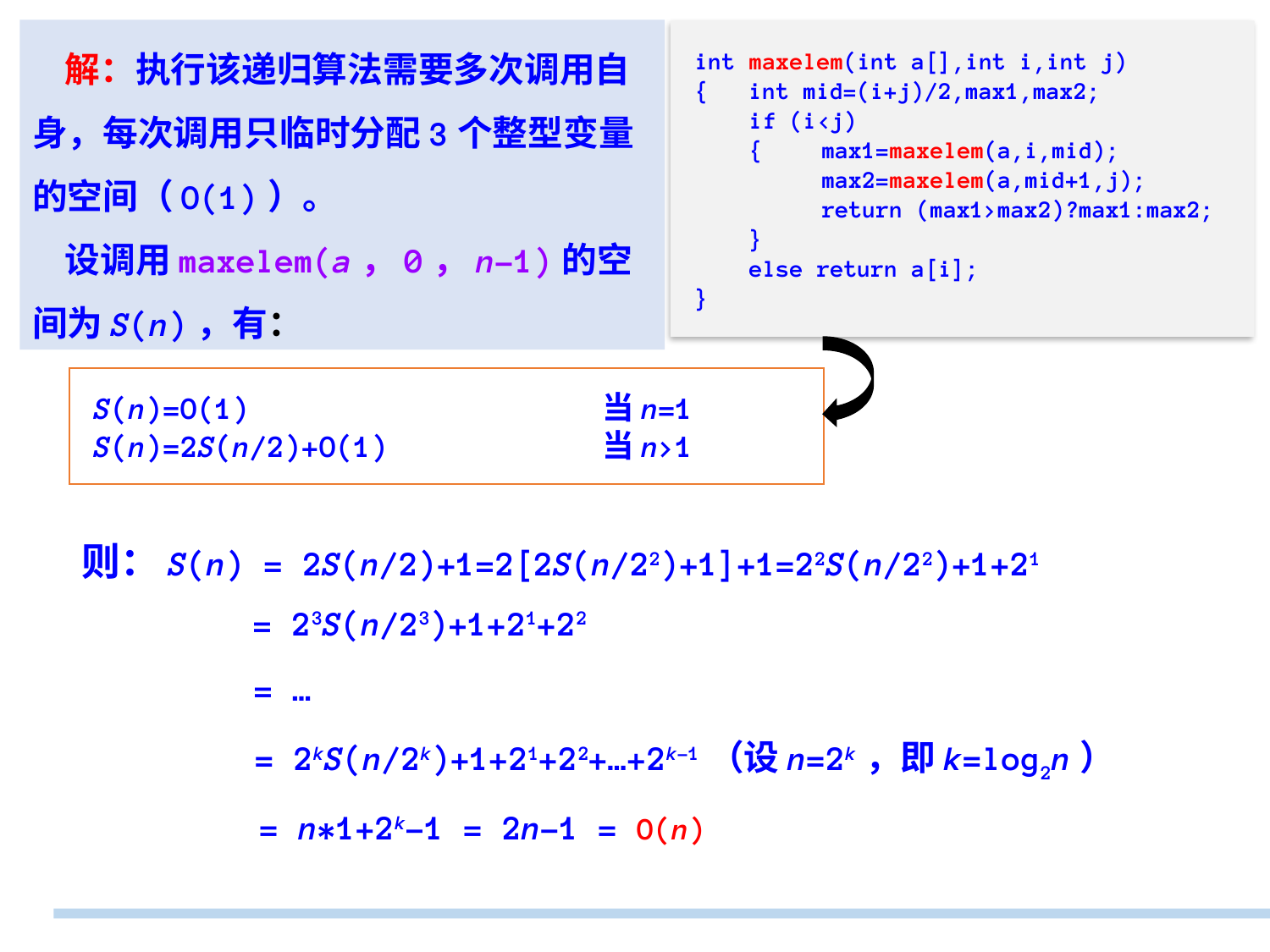

解：执行该递归算法需要多次调用自身，每次调用只临时分配3个整型变量的空间（O(1)）。
   设调用maxelem(a，0，n-1)的空间为S(n)，有：
int maxelem(int a[],int i,int j)
{   int mid=(i+j)/2,max1,max2;
    if (i<j)
    {	max1=maxelem(a,i,mid);
	max2=maxelem(a,mid+1,j);
	return (max1>max2)?max1:max2;
    }
    else return a[i];
}

S(n)=O(1)			当n=1
S(n)=2S(n/2)+O(1)		当n>1
则：S(n) = 2S(n/2)+1=2[2S(n/22)+1]+1=22S(n/22)+1+21
= 23S(n/23)+1+21+22
= …
= 2kS(n/2k)+1+21+22+…+2k-1（设n=2k，即k=log2n）
= n*1+2k-1 = 2n-1 = O(n)